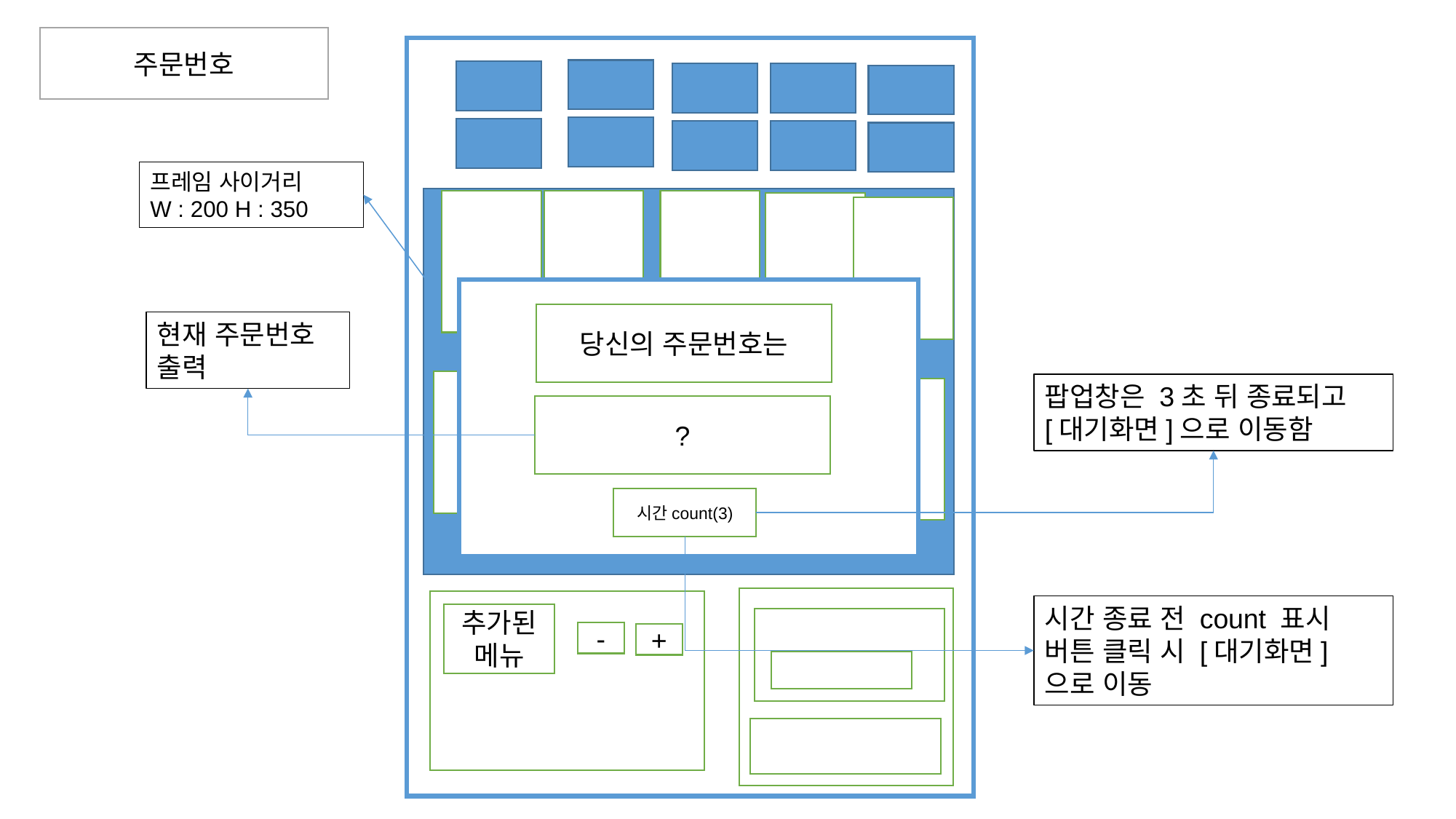

주문번호
광고창

프레임 사이거리
W : 200 H : 350

당신의 주문번호는
현재 주문번호
출력

팝업창은 3초 뒤 종료되고
[대기화면]으로 이동함

?
시간count(3)

시간 종료 전 count 표시 버튼 클릭 시 [대기화면]으로 이동
추가된 메뉴

-
+